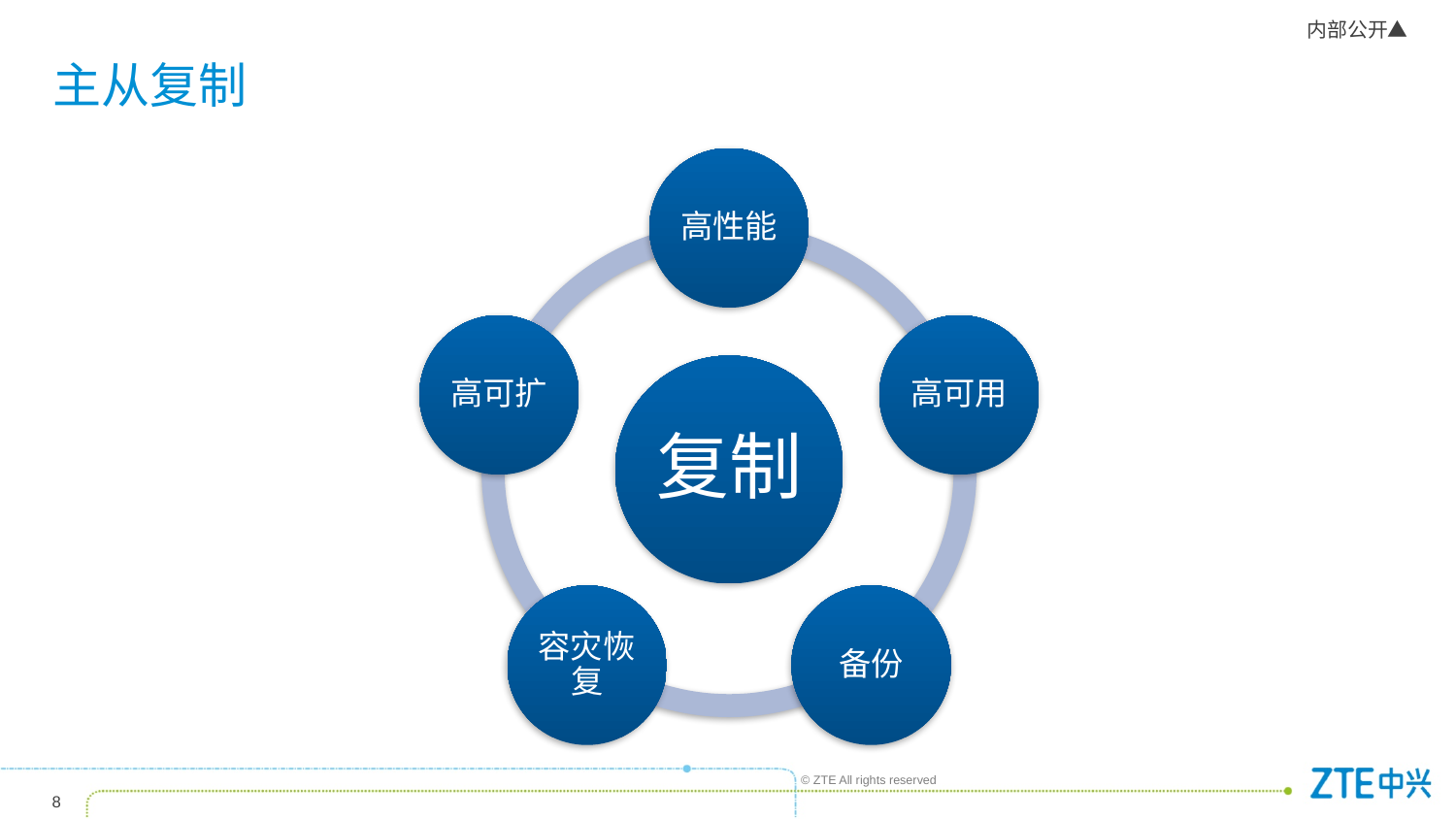

# 主从复制
复制
高性能
高可用
备份
容灾恢复
高可扩